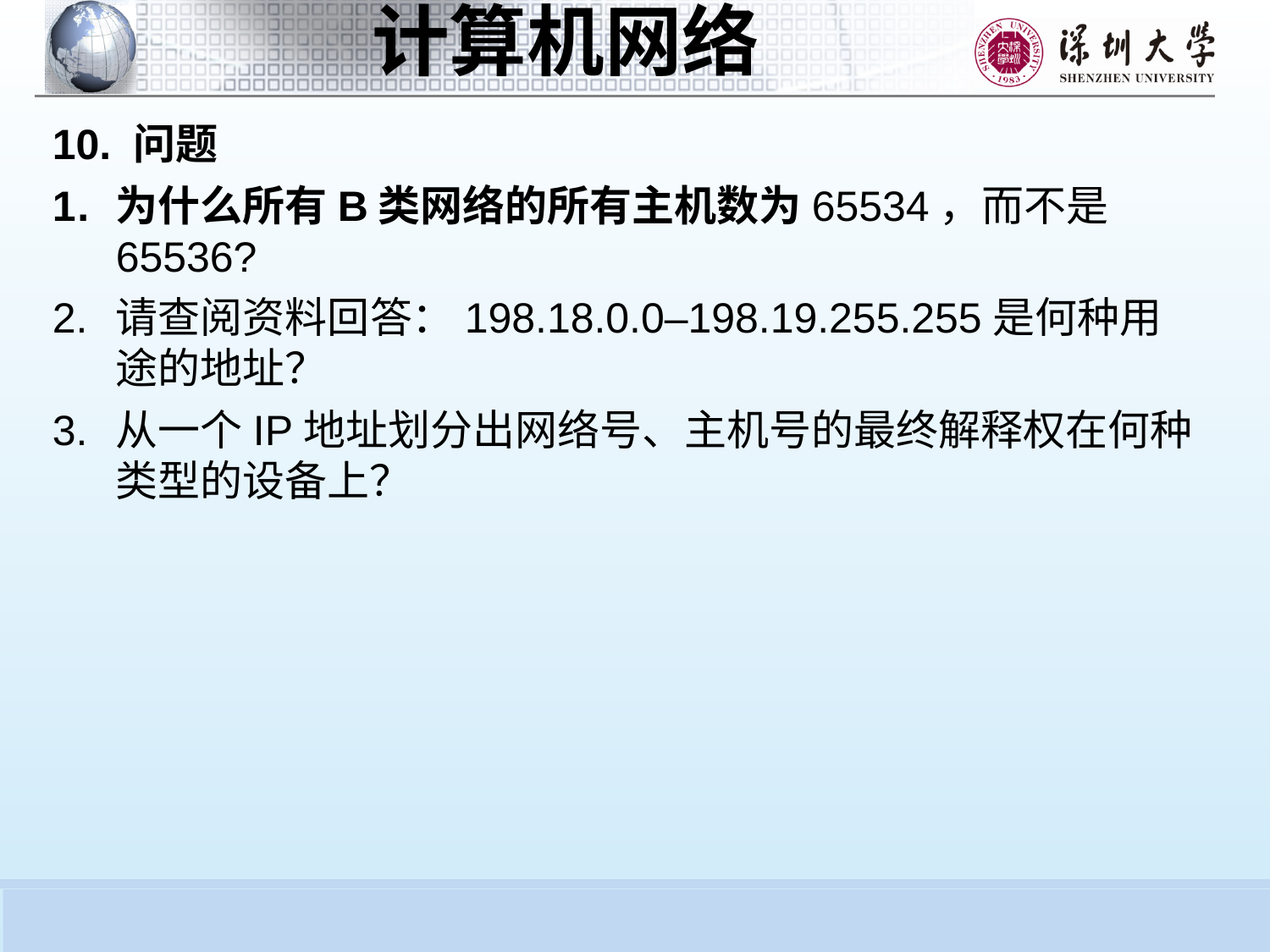

10. 问题
为什么所有B类网络的所有主机数为65534，而不是65536?
请查阅资料回答：198.18.0.0–198.19.255.255是何种用途的地址？
从一个IP地址划分出网络号、主机号的最终解释权在何种类型的设备上？